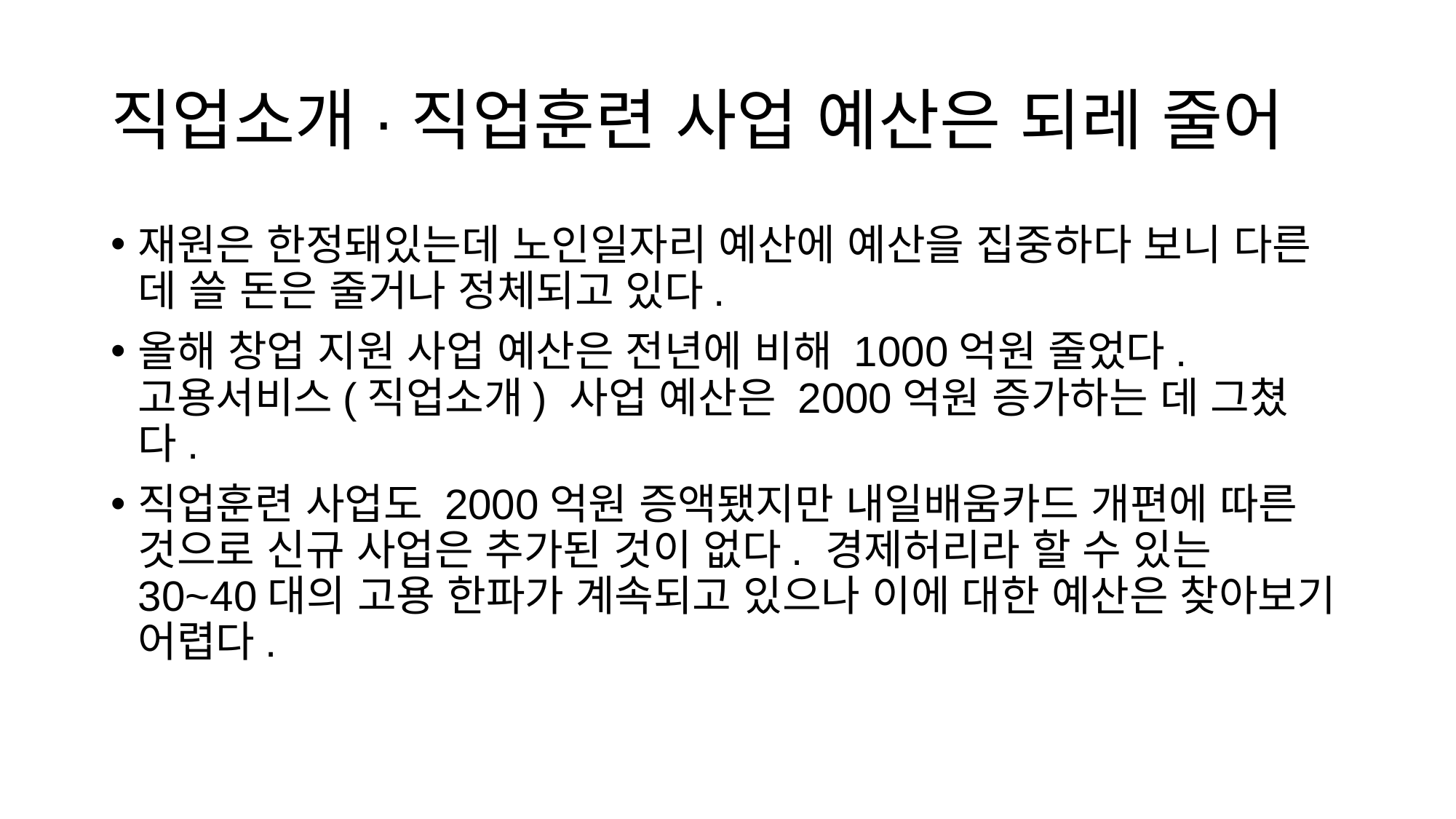

# 직업소개·직업훈련 사업 예산은 되레 줄어
재원은 한정돼있는데 노인일자리 예산에 예산을 집중하다 보니 다른 데 쓸 돈은 줄거나 정체되고 있다.
올해 창업 지원 사업 예산은 전년에 비해 1000억원 줄었다. 고용서비스(직업소개) 사업 예산은 2000억원 증가하는 데 그쳤다.
직업훈련 사업도 2000억원 증액됐지만 내일배움카드 개편에 따른 것으로 신규 사업은 추가된 것이 없다. 경제허리라 할 수 있는 30~40대의 고용 한파가 계속되고 있으나 이에 대한 예산은 찾아보기 어렵다.